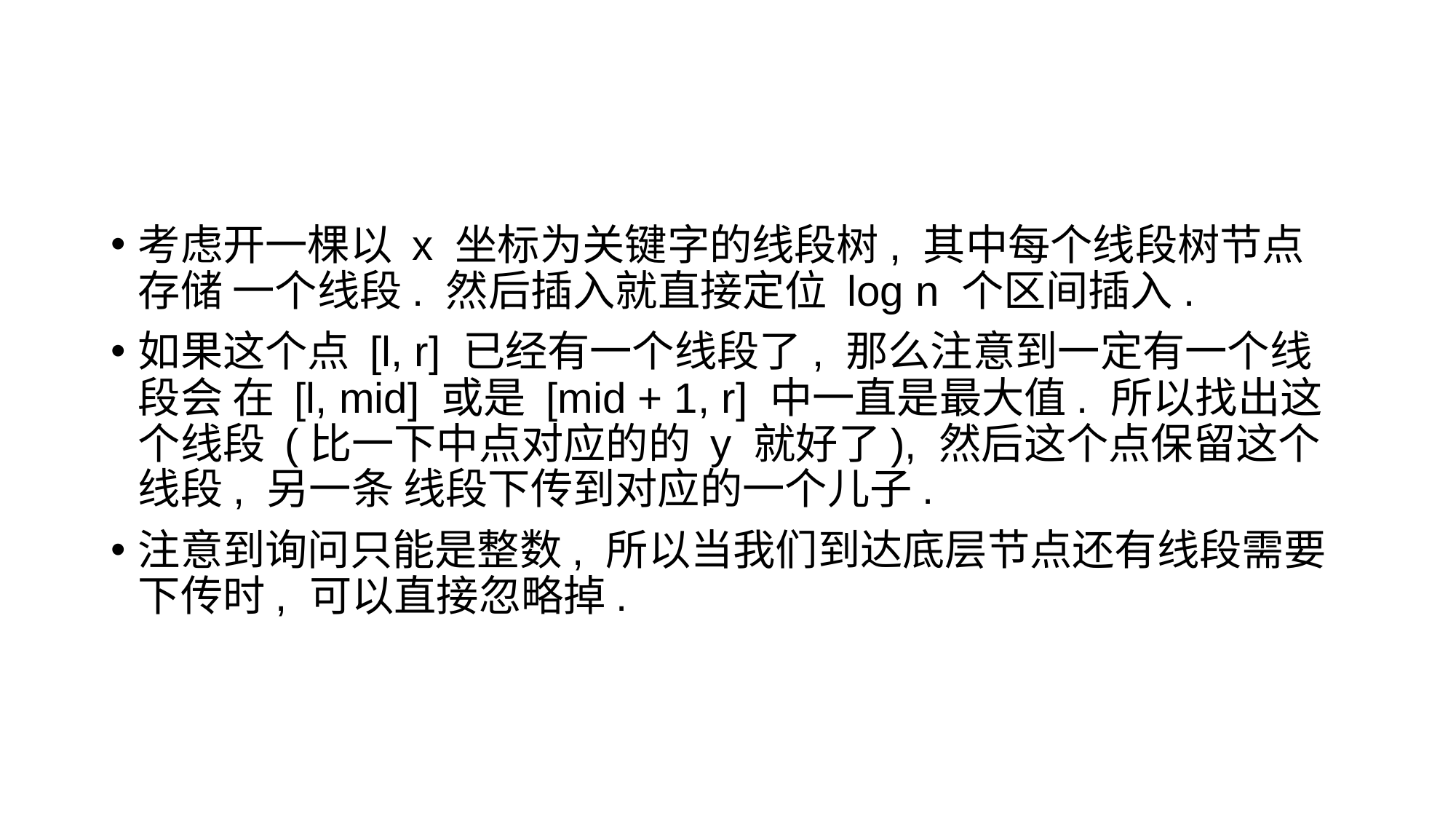

#
考虑开一棵以 x 坐标为关键字的线段树, 其中每个线段树节点存储 一个线段. 然后插入就直接定位 log n 个区间插入.
如果这个点 [l, r] 已经有一个线段了, 那么注意到一定有一个线段会 在 [l, mid] 或是 [mid + 1, r] 中一直是最大值. 所以找出这个线段 (比一下中点对应的的 y 就好了), 然后这个点保留这个线段, 另一条 线段下传到对应的一个儿子.
注意到询问只能是整数, 所以当我们到达底层节点还有线段需要下传时, 可以直接忽略掉.